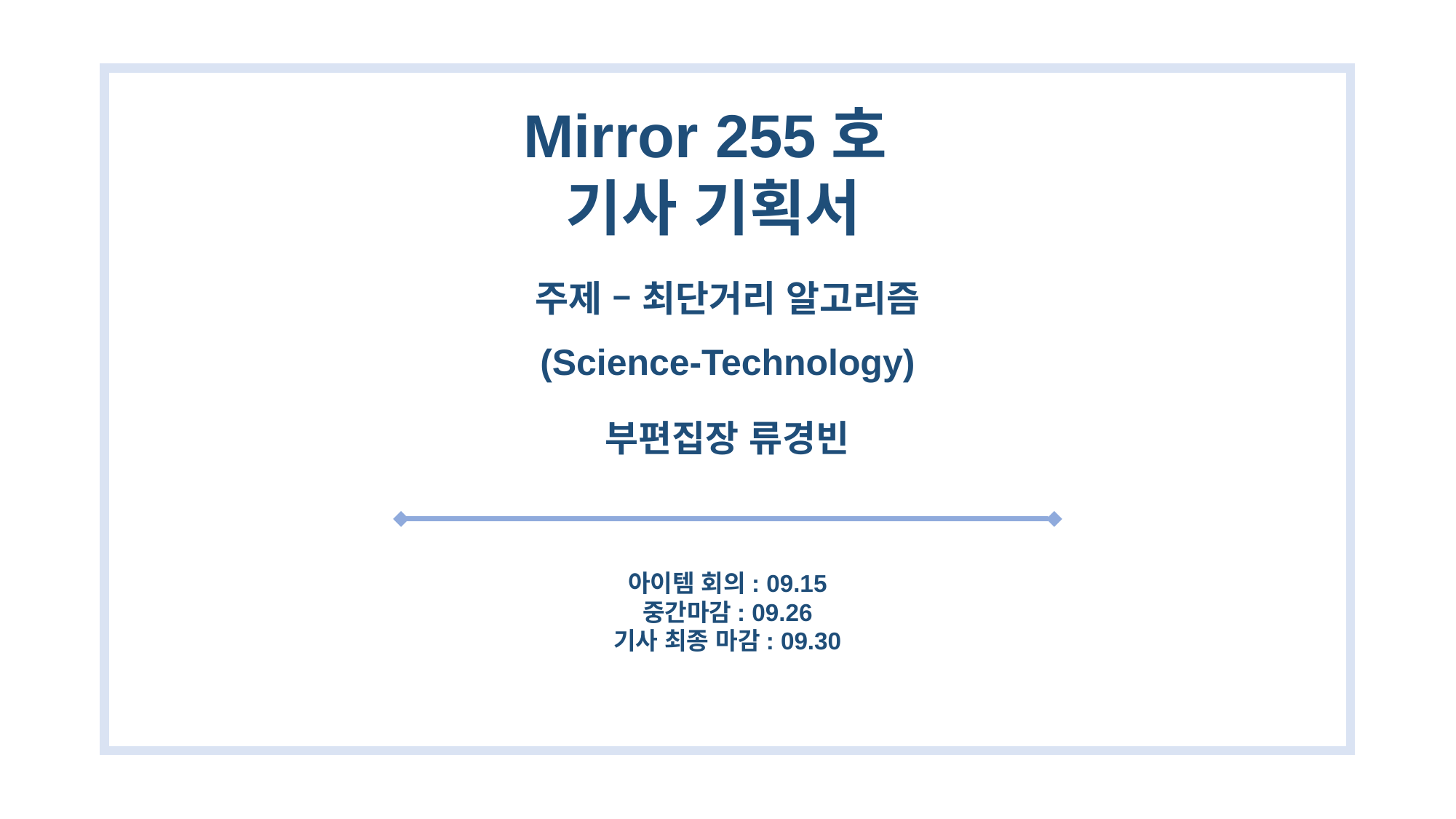

Mirror 255호
기사 기획서
주제 – 최단거리 알고리즘
(Science-Technology)
부편집장 류경빈
아이템 회의: 09.15
중간마감: 09.26
기사 최종 마감: 09.30